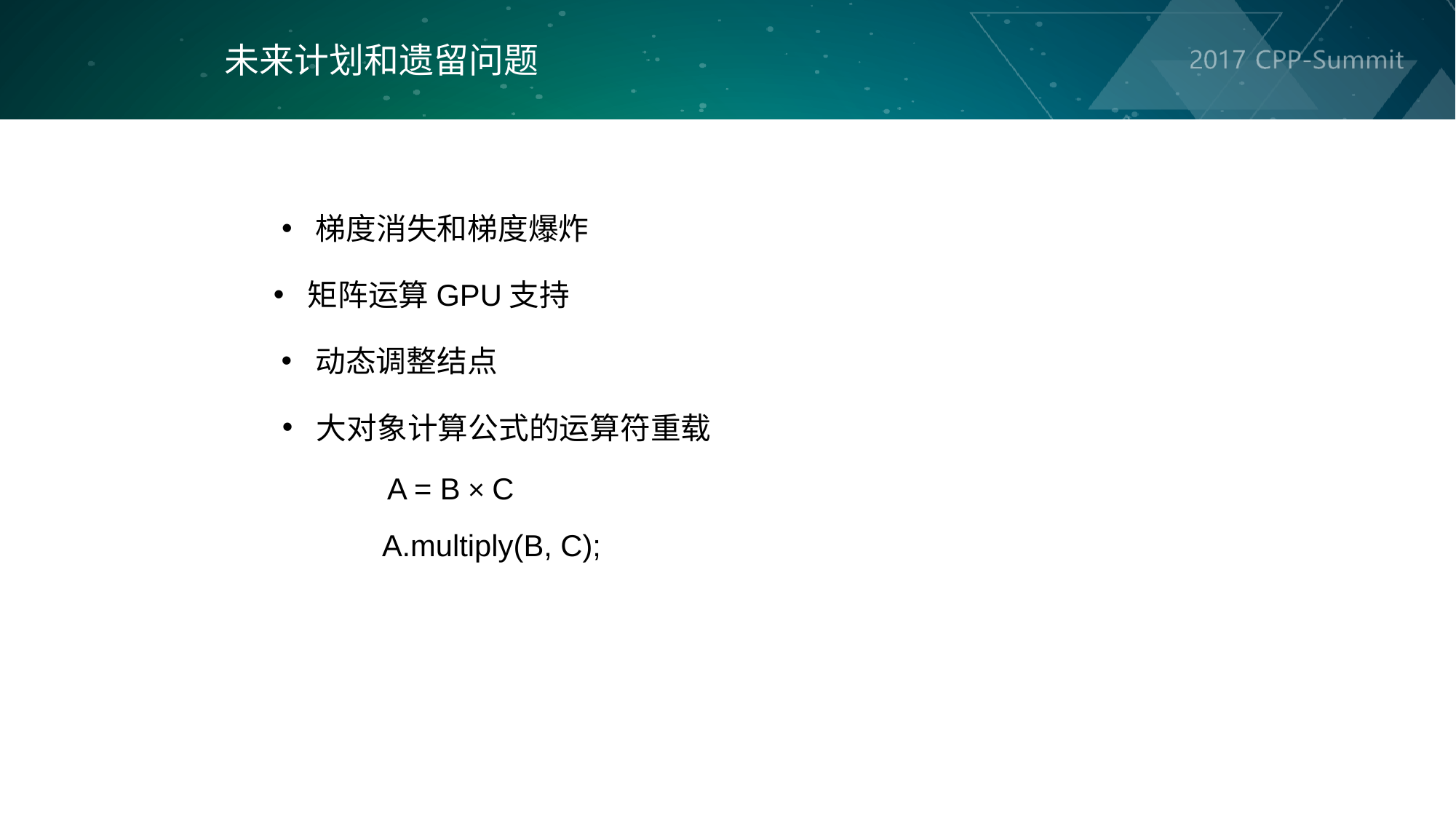

未来计划和遗留问题
梯度消失和梯度爆炸
矩阵运算GPU支持
动态调整结点
大对象计算公式的运算符重载
A = B × C
A.multiply(B, C);